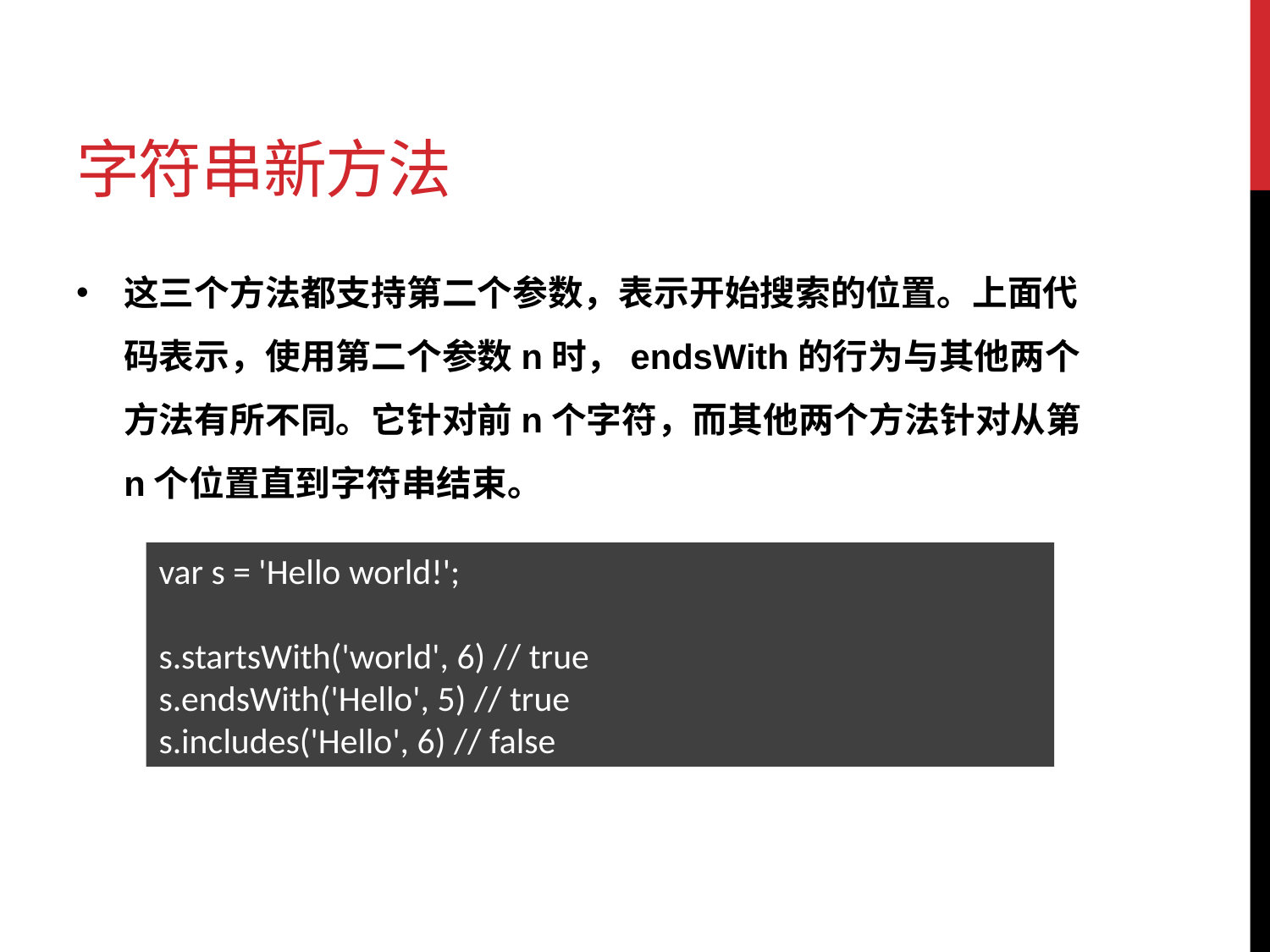

# 字符串新方法
这三个方法都支持第二个参数，表示开始搜索的位置。上面代码表示，使用第二个参数n时，endsWith的行为与其他两个方法有所不同。它针对前n个字符，而其他两个方法针对从第n个位置直到字符串结束。

var s = 'Hello world!';

s.startsWith('world', 6) // true
s.endsWith('Hello', 5) // true
s.includes('Hello', 6) // false